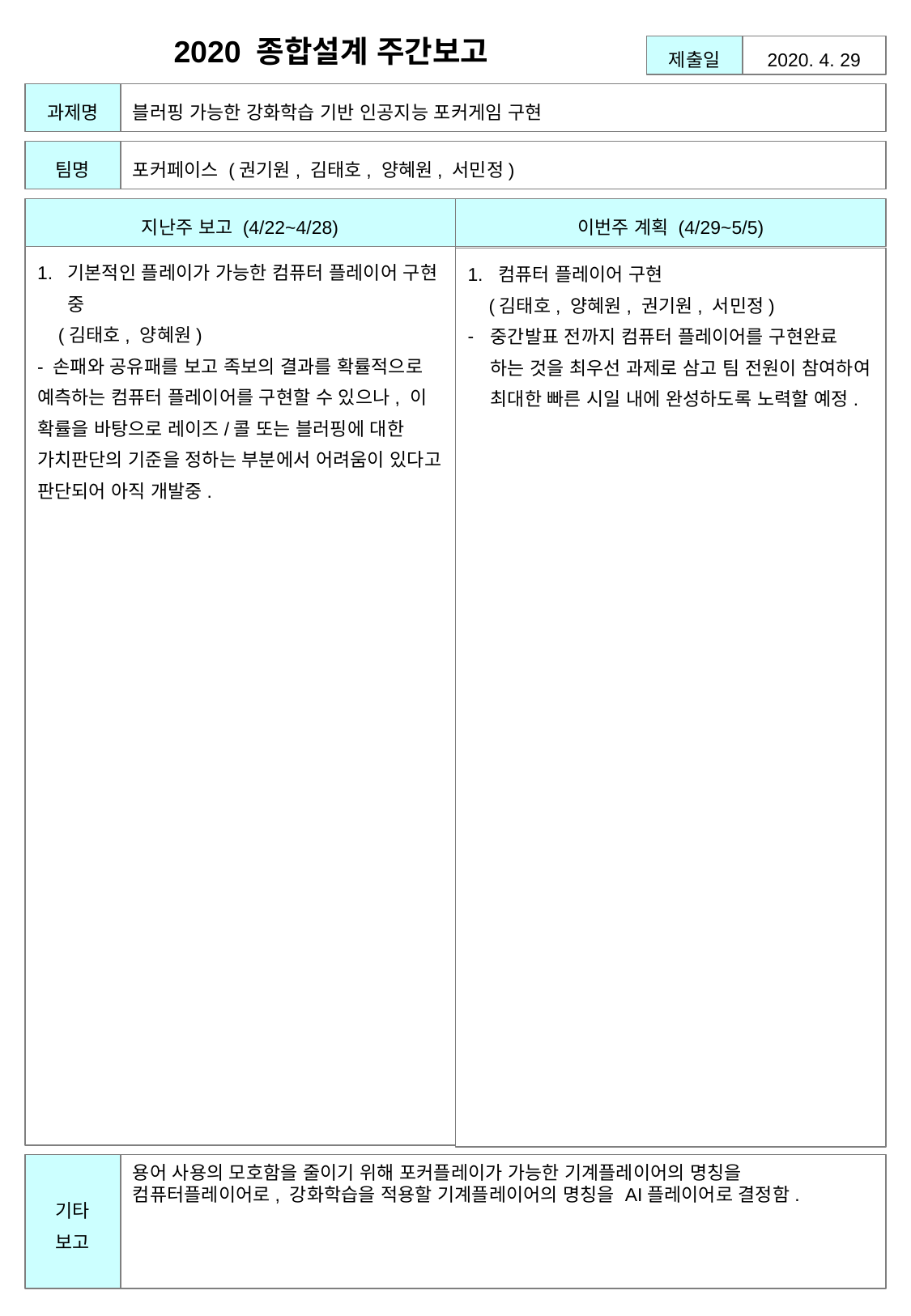

2020 종합설계 주간보고
제출일
2020. 4. 29
과제명
블러핑 가능한 강화학습 기반 인공지능 포커게임 구현
팀명
포커페이스 (권기원, 김태호, 양혜원, 서민정)
지난주 보고 (4/22~4/28)
이번주 계획 (4/29~5/5)
기본적인 플레이가 가능한 컴퓨터 플레이어 구현 중
    (김태호, 양혜원)
- 손패와 공유패를 보고 족보의 결과를 확률적으로 예측하는 컴퓨터 플레이어를 구현할 수 있으나, 이 확률을 바탕으로 레이즈/콜 또는 블러핑에 대한 가치판단의 기준을 정하는 부분에서 어려움이 있다고 판단되어 아직 개발중.
컴퓨터 플레이어 구현
    (김태호, 양혜원, 권기원, 서민정)
중간발표 전까지 컴퓨터 플레이어를 구현완료 하는 것을 최우선 과제로 삼고 팀 전원이 참여하여 최대한 빠른 시일 내에 완성하도록 노력할 예정.
기타
보고

용어 사용의 모호함을 줄이기 위해 포커플레이가 가능한 기계플레이어의 명칭을 컴퓨터플레이어로, 강화학습을 적용할 기계플레이어의 명칭을 AI플레이어로 결정함.